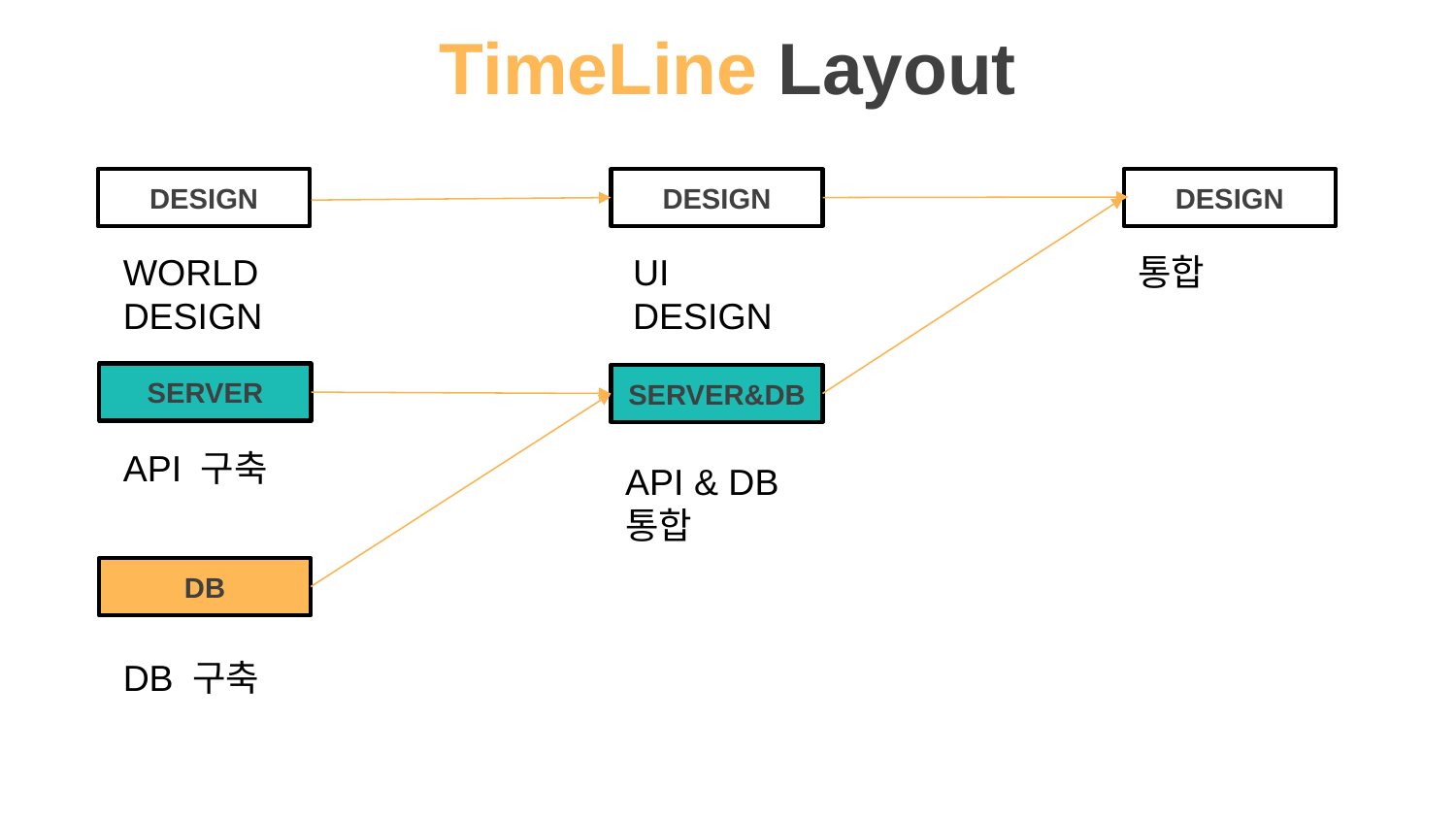

# TimeLine Layout
DESIGN
DESIGN
DESIGN
WORLD DESIGN
UI
DESIGN
통합

SERVER
SERVER&DB
API 구축
API & DB 통합

DB
DB 구축